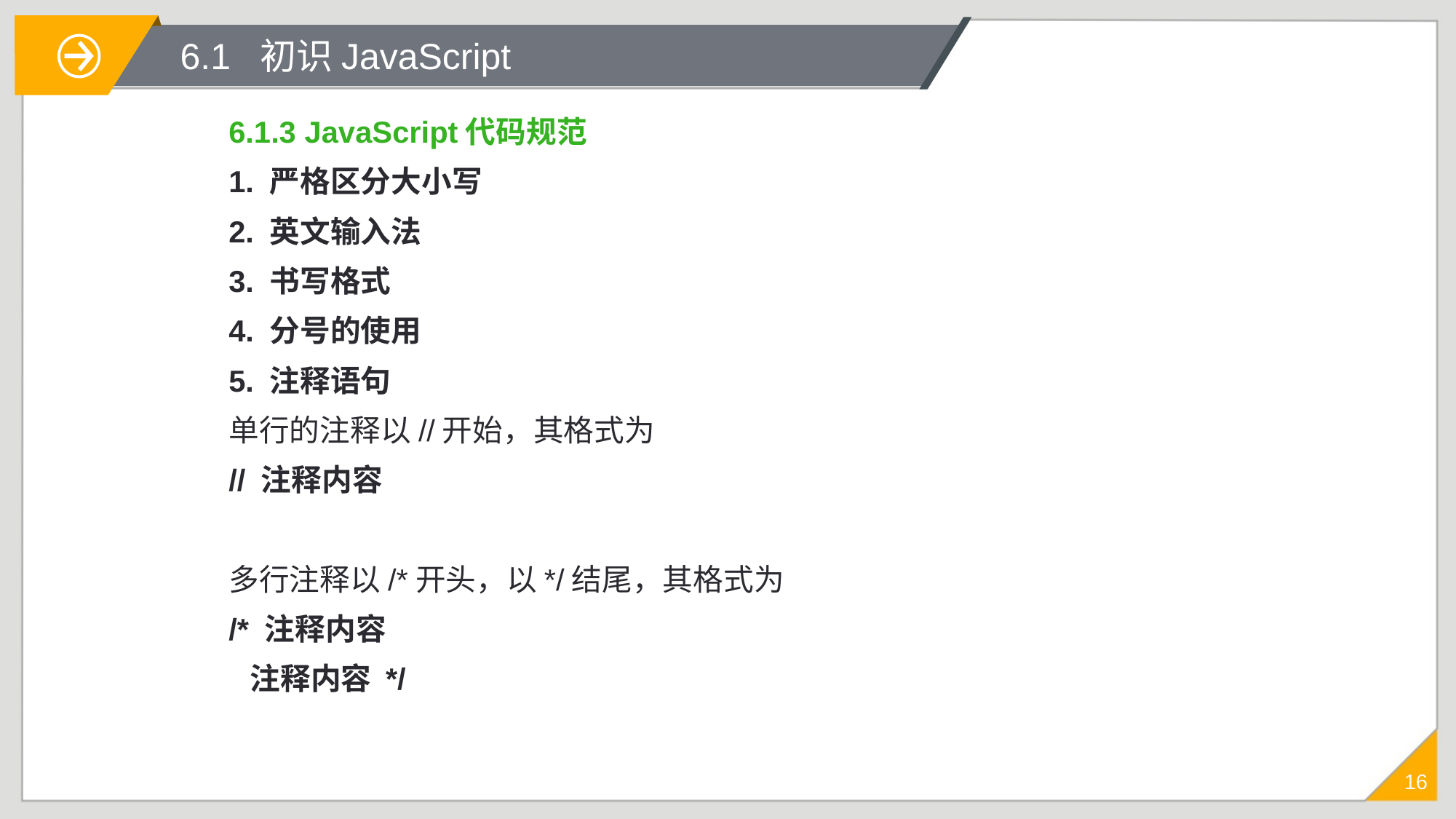

# 6.1  初识JavaScript
6.1.3 JavaScript代码规范
1. 严格区分大小写
2. 英文输入法
3. 书写格式
4. 分号的使用
5. 注释语句
单行的注释以//开始，其格式为
// 注释内容

多行注释以/*开头，以*/结尾，其格式为
/* 注释内容
  注释内容 */